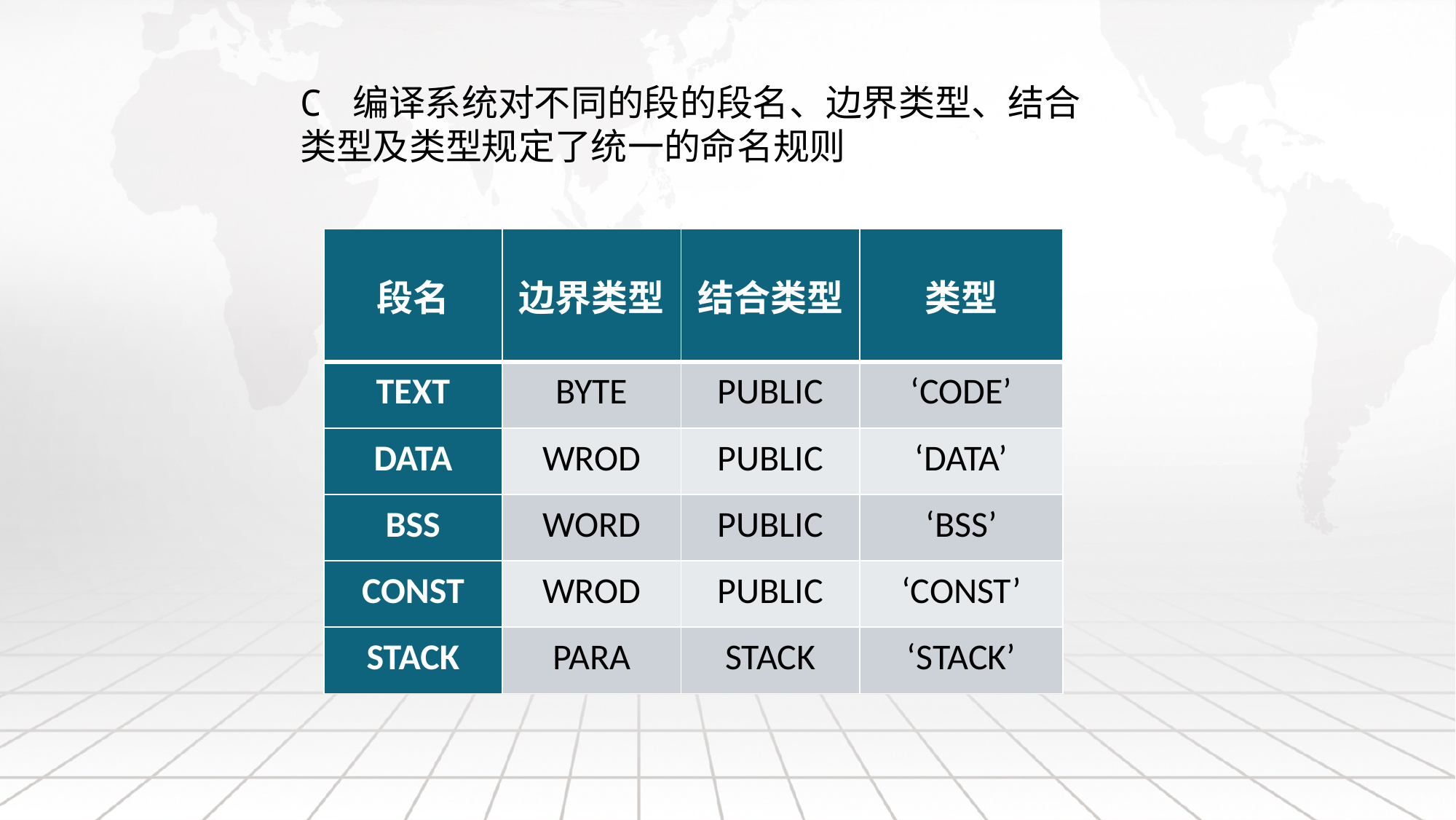

C 编译系统对不同的段的段名、边界类型、结合类型及类型规定了统一的命名规则
| 段名 | 边界类型 | 结合类型 | 类型 |
| --- | --- | --- | --- |
| TEXT | BYTE | PUBLIC | ‘CODE’ |
| DATA | WROD | PUBLIC | ‘DATA’ |
| BSS | WORD | PUBLIC | ‘BSS’ |
| CONST | WROD | PUBLIC | ‘CONST’ |
| STACK | PARA | STACK | ‘STACK’ |